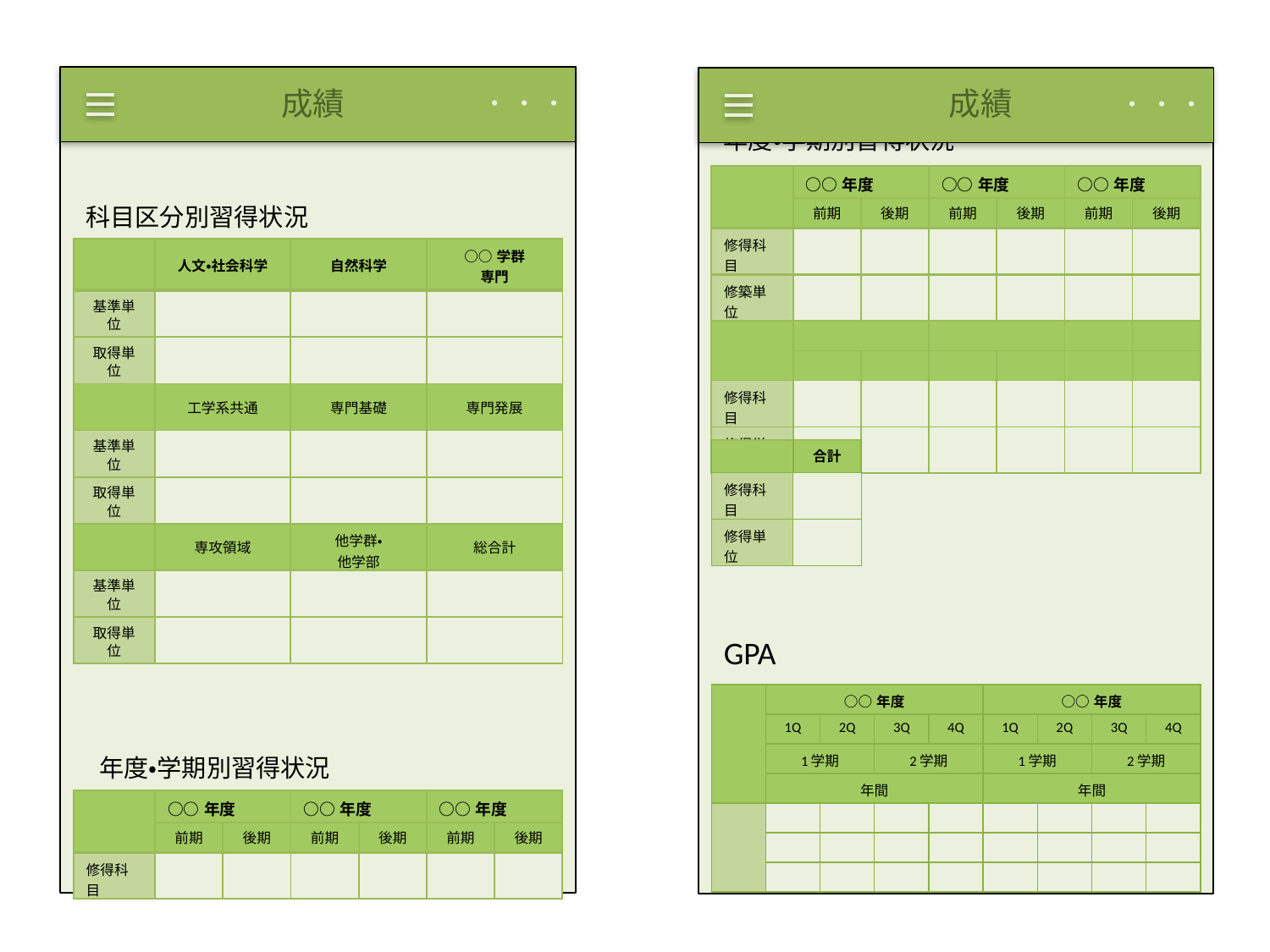

・・・

成績
成績
・・・
年度・学期別習得状況
|  | ○○年度 |  | ○○年度 |  | ○○年度 |  |
| --- | --- | --- | --- | --- | --- | --- |
|  | 前期 | 後期 | 前期 | 後期 | 前期 | 後期 |
| 修得科目 |  |  |  |  |  |  |
| 修築単位 |  |  |  |  |  |  |
|  |  |  |  |  |  |  |
|  |  |  |  |  |  |  |
| 修得科目 |  |  |  |  |  |  |
| 修得単位 |  |  |  |  |  |  |
科目区分別習得状況
|  | 人文・社会科学 | 自然科学 | ○○学群 専門 |
| --- | --- | --- | --- |
| 基準単位 |  |  |  |
| 取得単位 |  |  |  |
|  | 工学系共通 | 専門基礎 | 専門発展 |
| 基準単位 |  |  |  |
| 取得単位 |  |  |  |
|  | 専攻領域 | 他学群・ 他学部 | 総合計 |
| 基準単位 |  |  |  |
| 取得単位 |  |  |  |
|  | 合計 |
| --- | --- |
| 修得科目 |  |
| 修得単位 |  |
GPA
|  | ○○年度 |  |  |  | ○○年度 |  |  |  |
| --- | --- | --- | --- | --- | --- | --- | --- | --- |
|  | 1Q | 2Q | 3Q | 4Q | 1Q | 2Q | 3Q | 4Q |
|  | 1学期 |  | 2学期 |  | 1学期 |  | 2学期 |  |
|  | 年間 |  |  |  | 年間 |  |  |  |
|  |  |  |  |  |  |  |  |  |
|  |  |  |  |  |  |  |  |  |
|  |  |  |  |  |  |  |  |  |
年度・学期別習得状況
|  | ○○年度 |  | ○○年度 |  | ○○年度 |  |
| --- | --- | --- | --- | --- | --- | --- |
|  | 前期 | 後期 | 前期 | 後期 | 前期 | 後期 |
| 修得科目 |  |  |  |  |  |  |